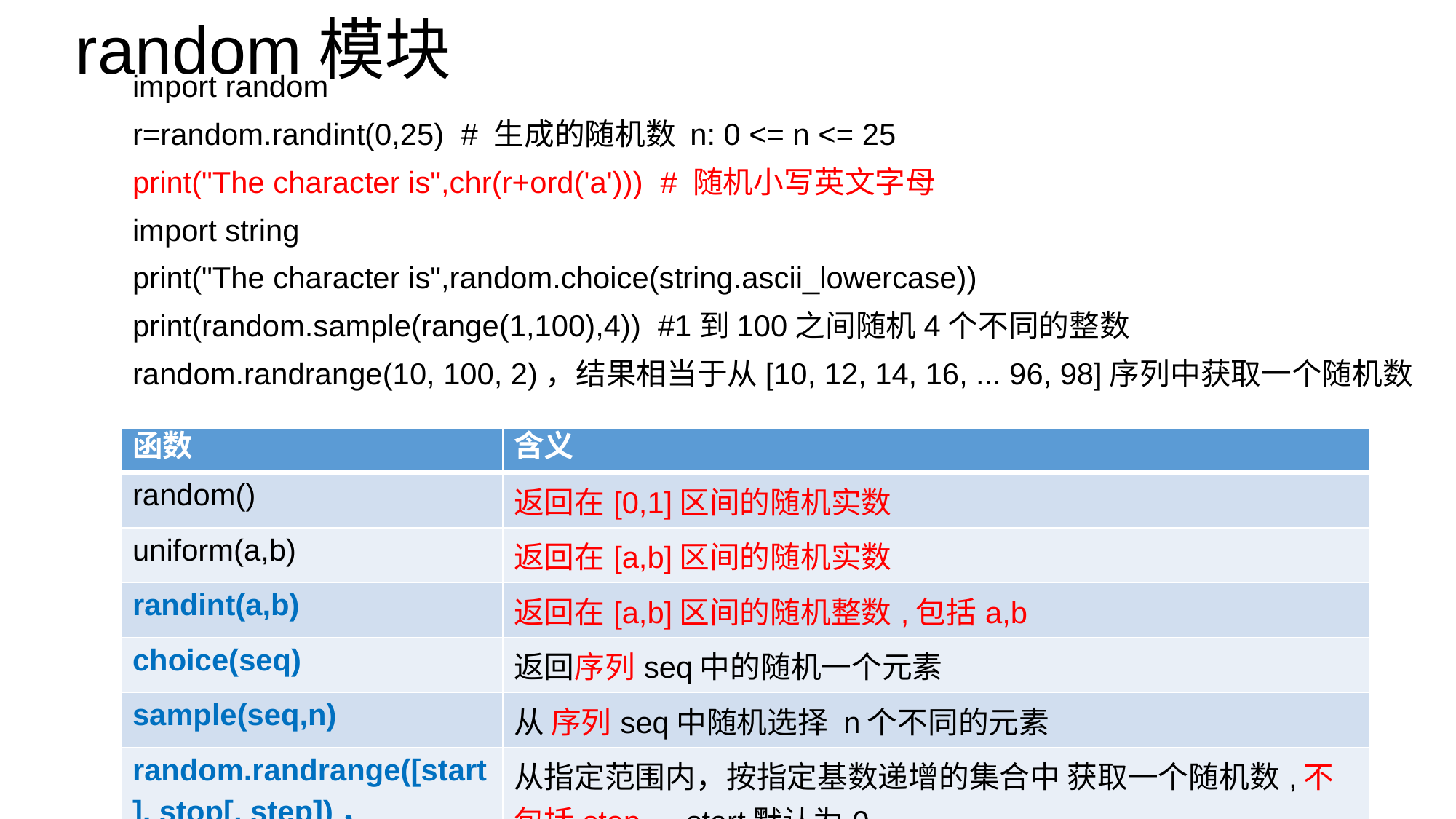

# random模块
import random
r=random.randint(0,25)  # 生成的随机数 n: 0 <= n <= 25
print("The character is",chr(r+ord('a')))  # 随机小写英文字母
import string
print("The character is",random.choice(string.ascii_lowercase))
print(random.sample(range(1,100),4))  #1到100之间随机4个不同的整数
random.randrange(10, 100, 2)，结果相当于从[10, 12, 14, 16, ... 96, 98]序列中获取一个随机数

| 函数 | 含义 |
| --- | --- |
| random() | 返回在[0,1]区间的随机实数 |
| uniform(a,b) | 返回在[a,b]区间的随机实数 |
| randint(a,b) | 返回在[a,b]区间的随机整数,包括a,b |
| choice(seq) | 返回序列seq中的随机一个元素 |
| sample(seq,n) | 从 序列seq中随机选择 n个不同的元素 |
| random.randrange([start], stop[, step])， | 从指定范围内，按指定基数递增的集合中 获取一个随机数,不包括stop，start默认为0 |